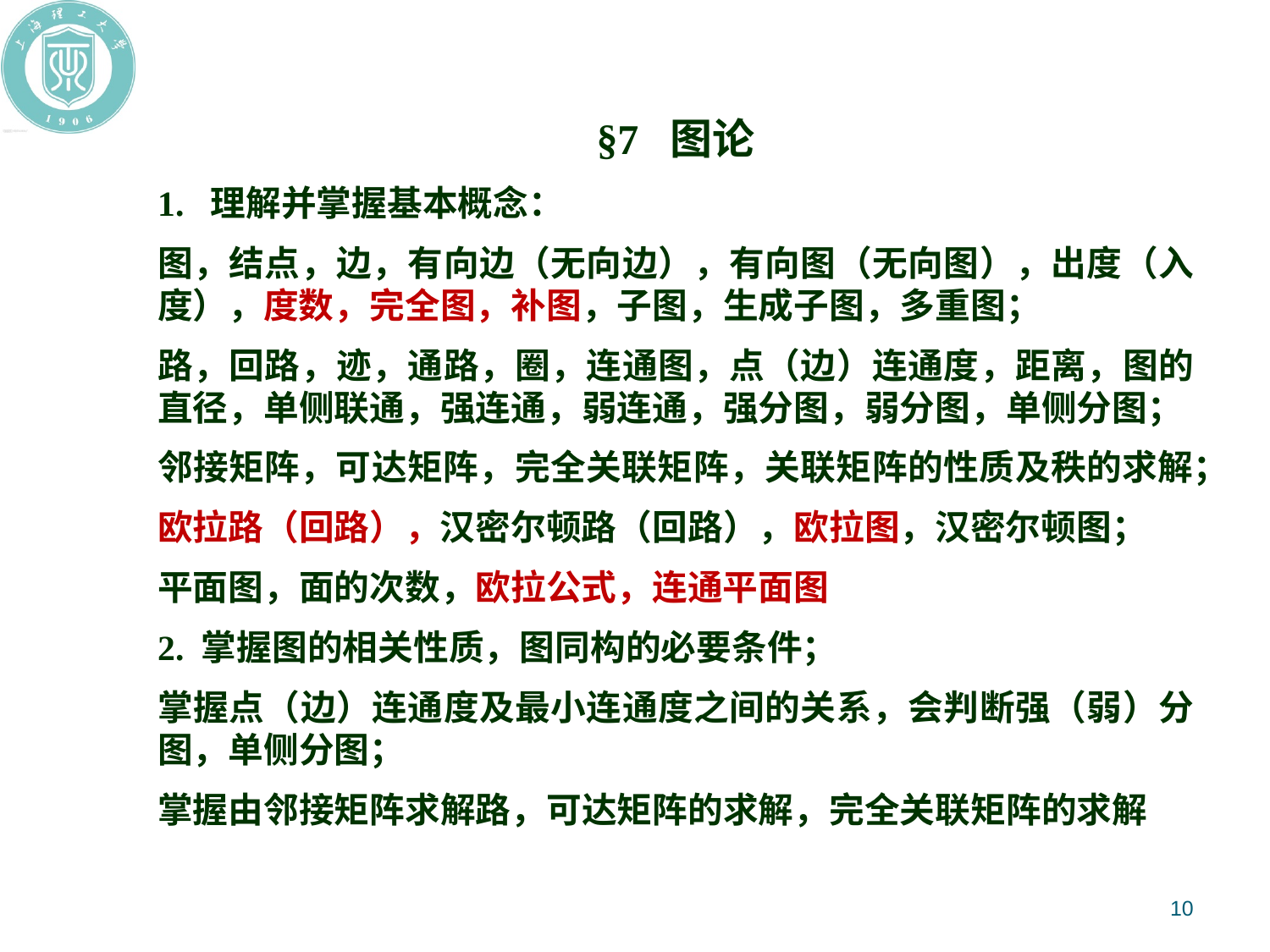

§7  图论
1.  理解并掌握基本概念：
图，结点，边，有向边（无向边），有向图（无向图），出度（入度），度数，完全图，补图，子图，生成子图，多重图；
路，回路，迹，通路，圈，连通图，点（边）连通度，距离，图的直径，单侧联通，强连通，弱连通，强分图，弱分图，单侧分图；
邻接矩阵，可达矩阵，完全关联矩阵，关联矩阵的性质及秩的求解；
欧拉路（回路），汉密尔顿路（回路），欧拉图，汉密尔顿图；
平面图，面的次数，欧拉公式，连通平面图
2. 掌握图的相关性质，图同构的必要条件；
掌握点（边）连通度及最小连通度之间的关系，会判断强（弱）分图，单侧分图；
掌握由邻接矩阵求解路，可达矩阵的求解，完全关联矩阵的求解
10